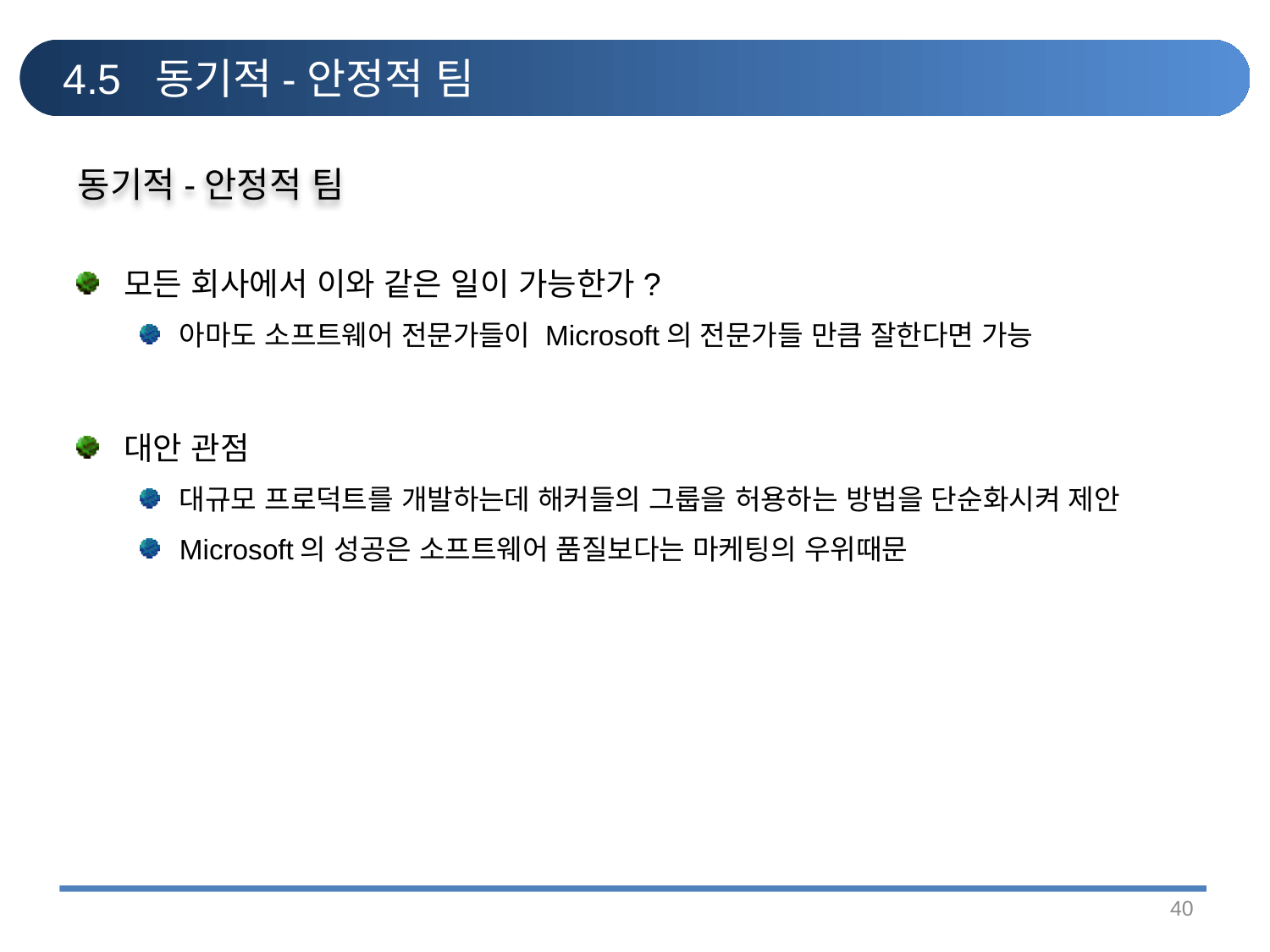

# 4.5  동기적-안정적 팀
동기적-안정적 팀
모든 회사에서 이와 같은 일이 가능한가?
아마도 소프트웨어 전문가들이 Microsoft의 전문가들 만큼 잘한다면 가능

대안 관점
대규모 프로덕트를 개발하는데 해커들의 그룹을 허용하는 방법을 단순화시켜 제안
Microsoft의 성공은 소프트웨어 품질보다는 마케팅의 우위때문
40